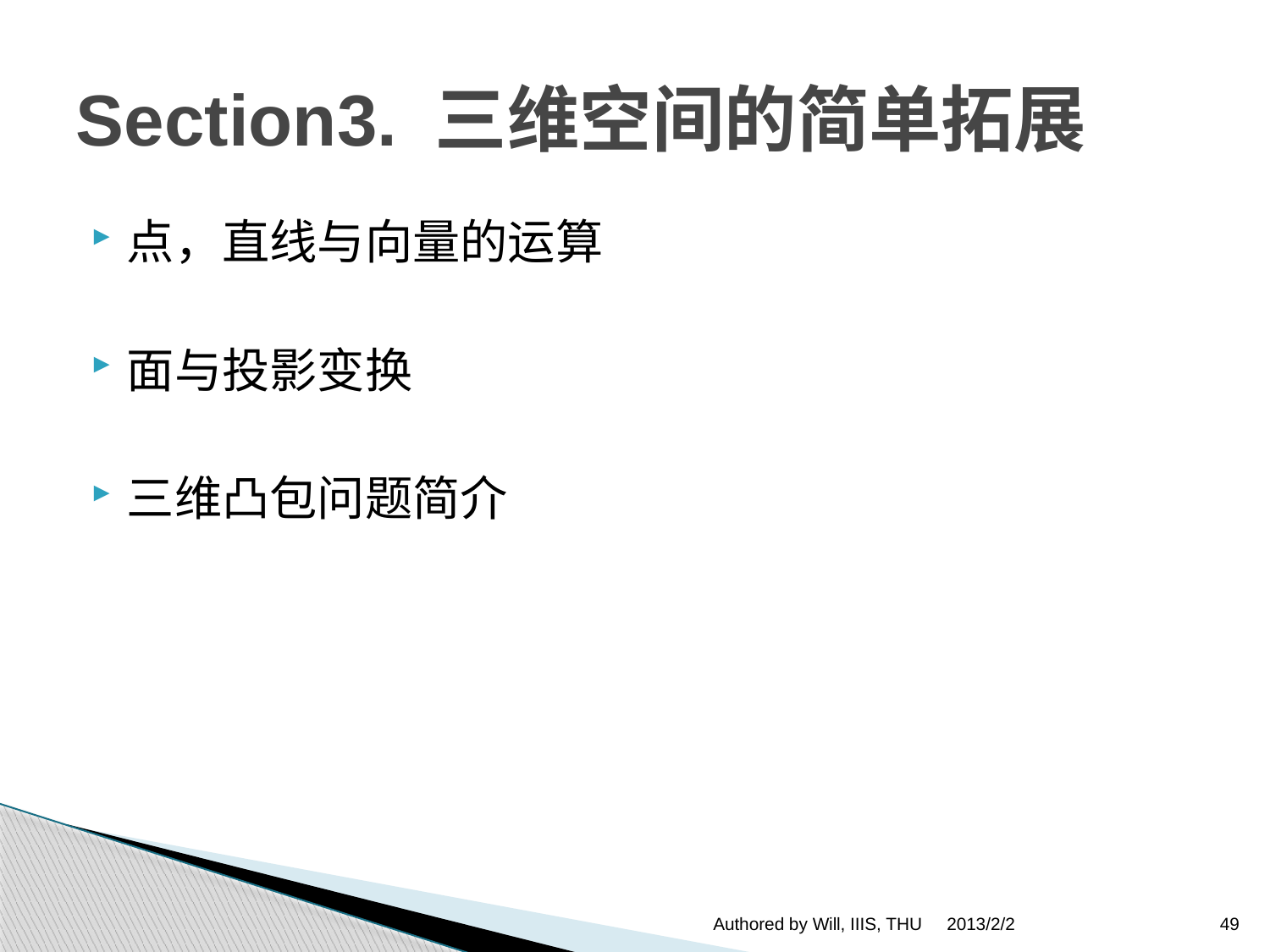

# Section3. 三维空间的简单拓展
点，直线与向量的运算

面与投影变换

三维凸包问题简介
Authored by Will, IIIS, THU
2013/2/2
49